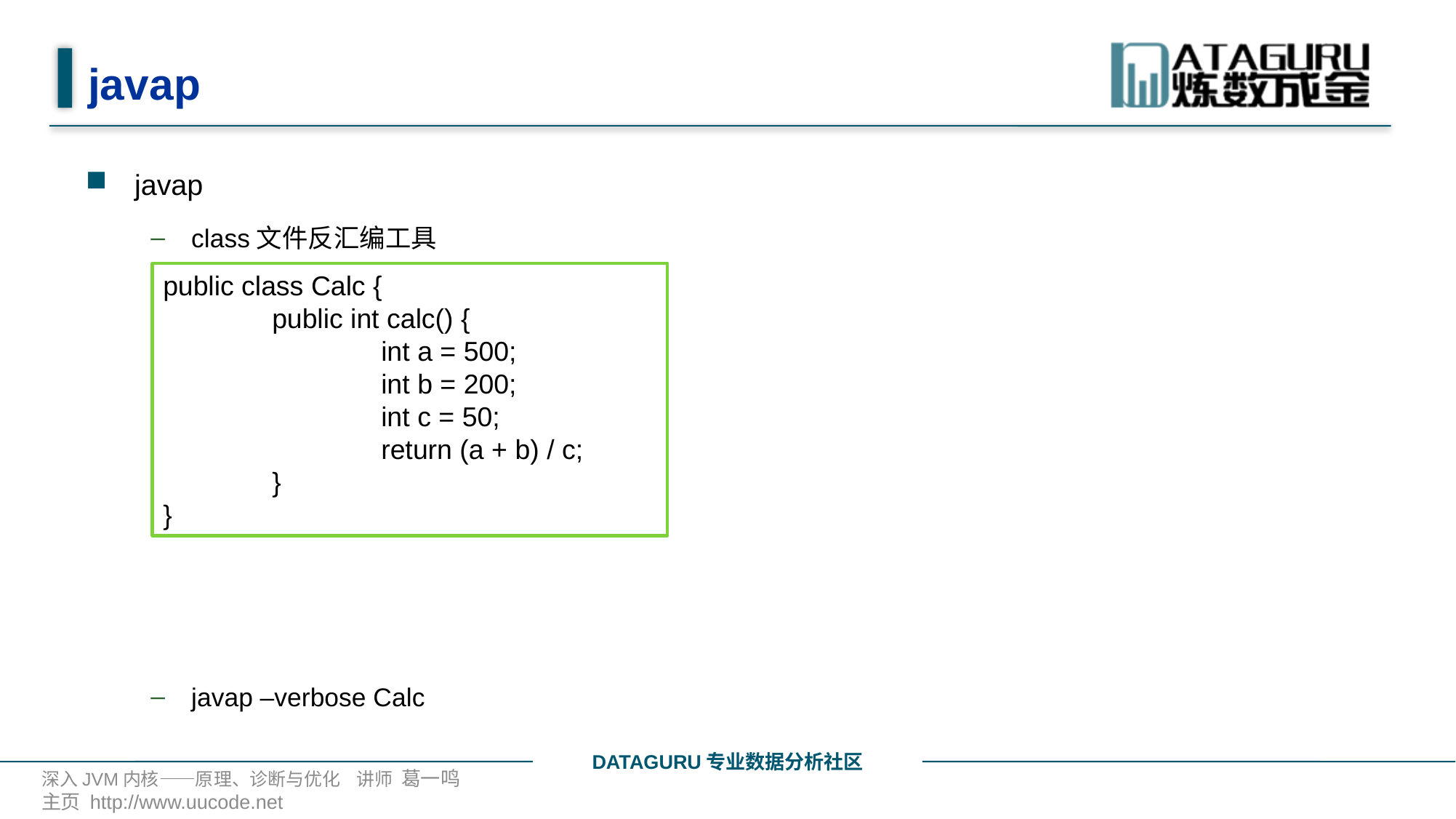

# javap
javap
class文件反汇编工具

javap –verbose Calc
public class Calc {
	public int calc() {
		int a = 500;
		int b = 200;
		int c = 50;
		return (a + b) / c;
	}
}